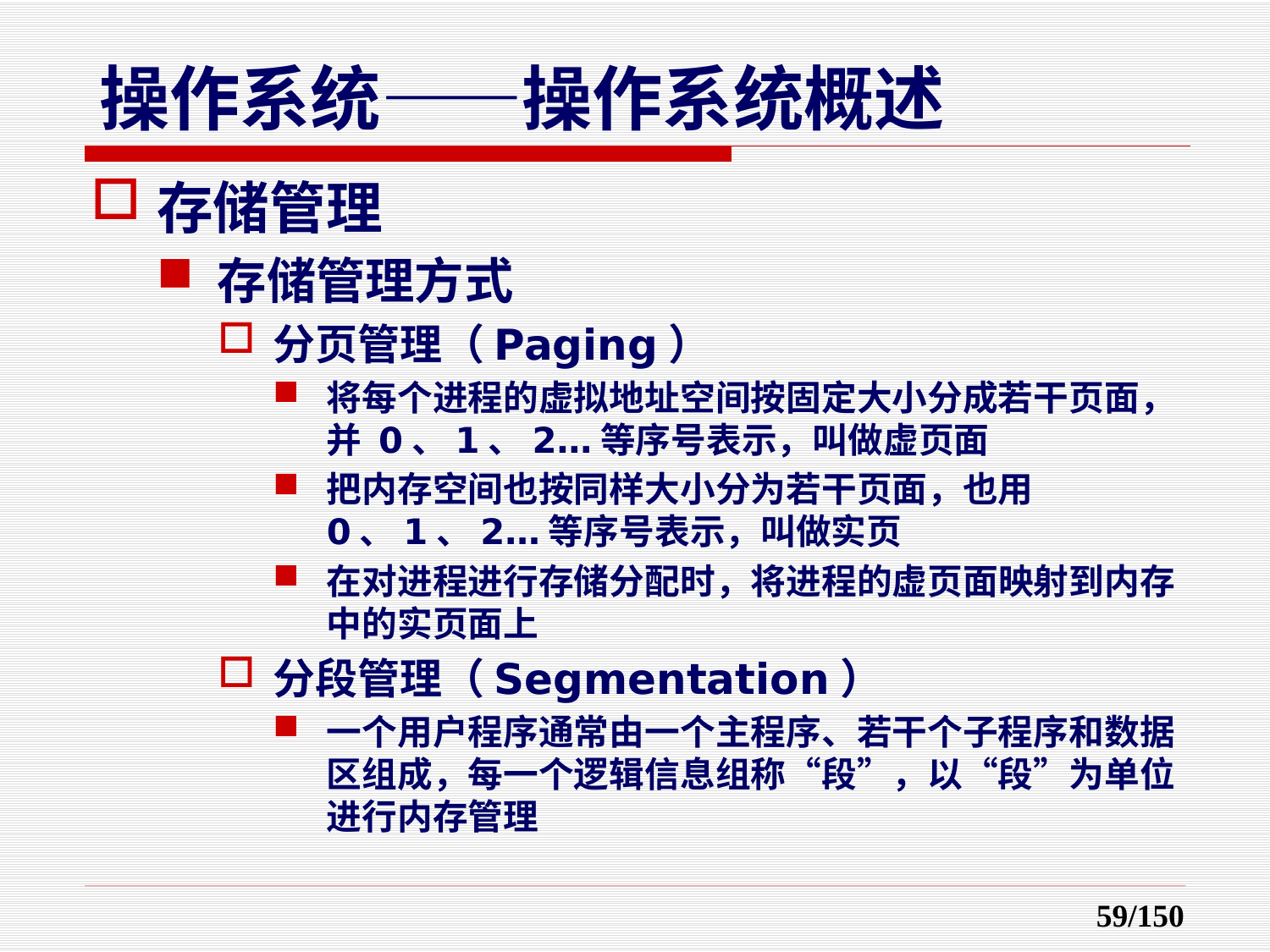

存储管理
存储管理方式
分页管理（Paging）
将每个进程的虚拟地址空间按固定大小分成若干页面，并 0、1、2…等序号表示，叫做虚页面
把内存空间也按同样大小分为若干页面，也用 0、1、2…等序号表示，叫做实页
在对进程进行存储分配时，将进程的虚页面映射到内存中的实页面上
分段管理（Segmentation）
一个用户程序通常由一个主程序、若干个子程序和数据区组成，每一个逻辑信息组称“段”，以“段”为单位进行内存管理